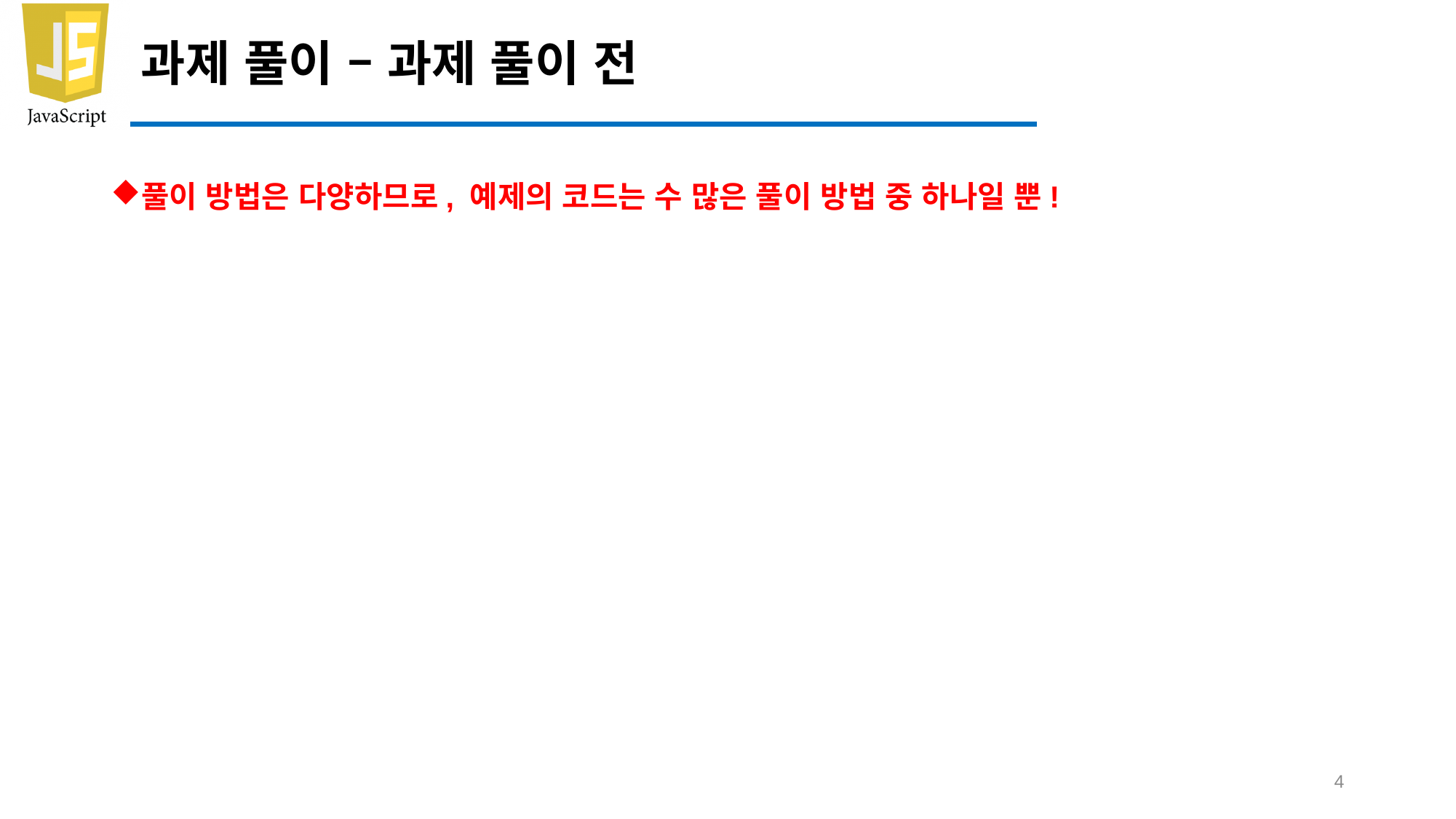

# 과제 풀이 – 과제 풀이 전
풀이 방법은 다양하므로, 예제의 코드는 수 많은 풀이 방법 중 하나일 뿐!
4